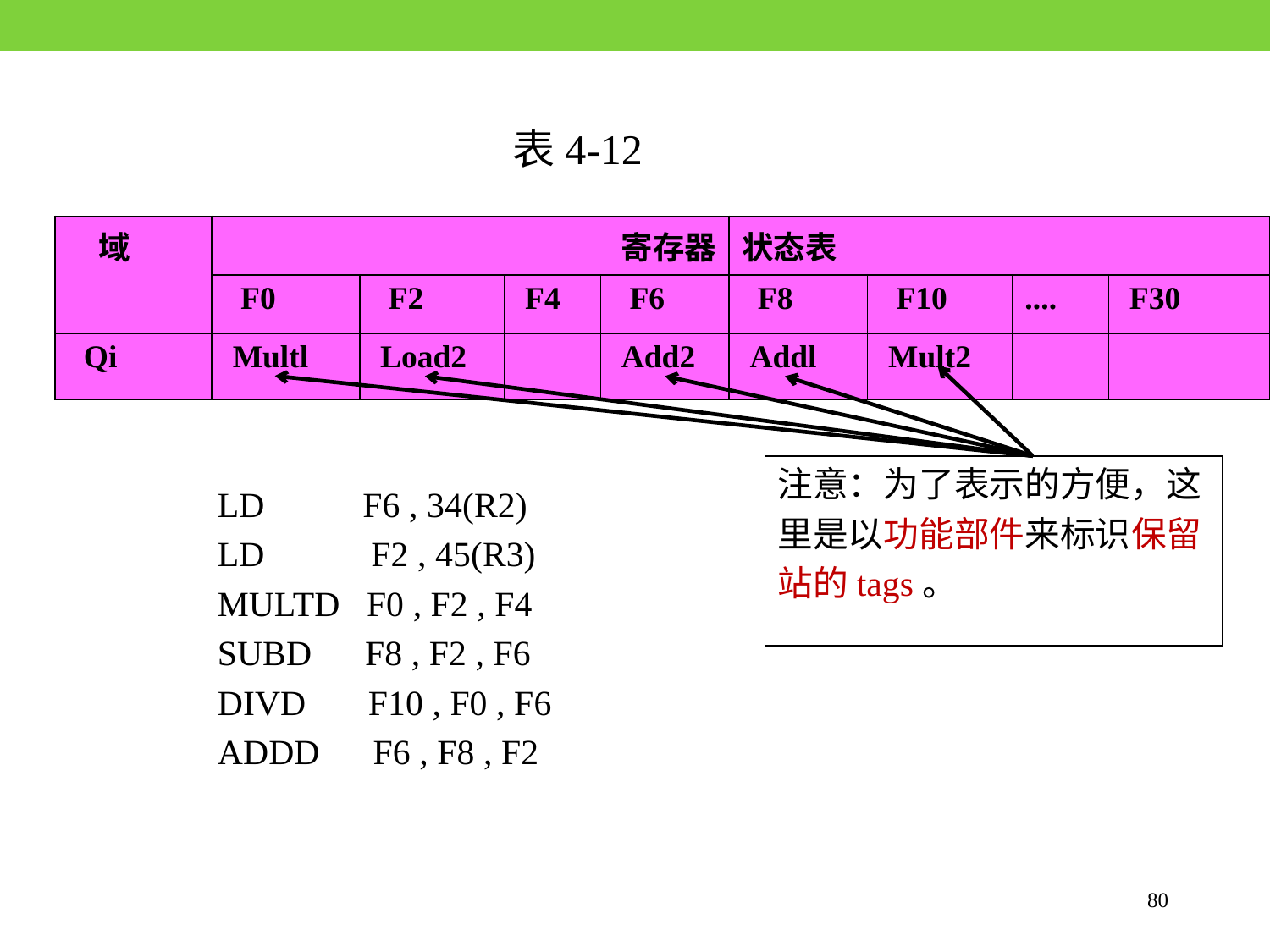

表4-12
| 域 | 寄存器 |  |  |  | 状态表 |  |  |  |
| --- | --- | --- | --- | --- | --- | --- | --- | --- |
|  | F0 | F2 | F4 | F6 | F8 | F10 | .... | F30 |
| Qi | Multl | Load2 |  | Add2 | Addl | Mult2 |  |  |
注意：为了表示的方便，这
里是以功能部件来标识保留
站的tags。

LD	           F6 , 34(R2)
LD            F2 , 45(R3)
MULTD   F0 , F2 , F4
SUBD      F8 , F2 , F6
DIVD       F10 , F0 , F6
ADDD      F6 , F8 , F2

80